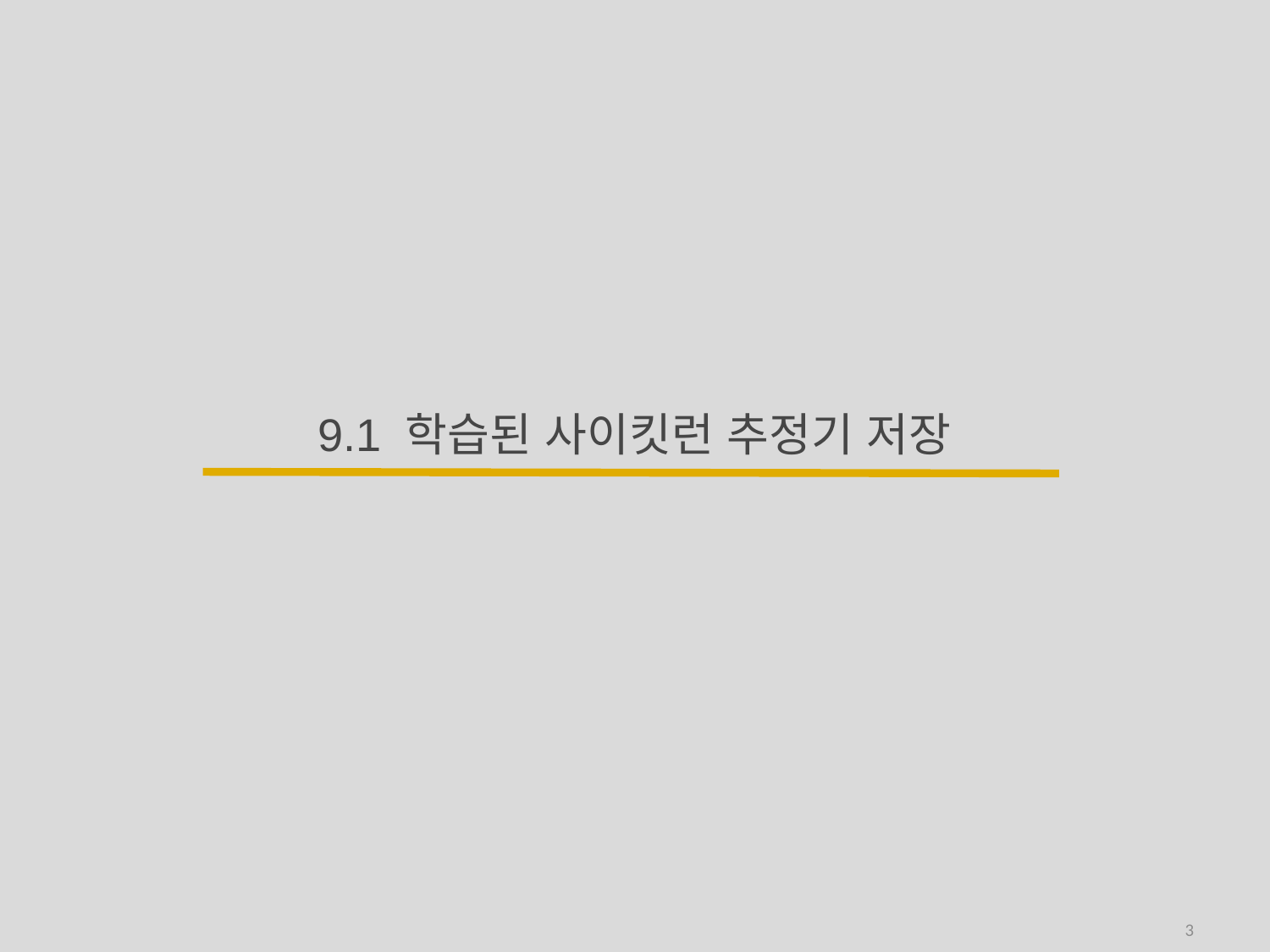

# 9.1 학습된 사이킷런 추정기 저장
3